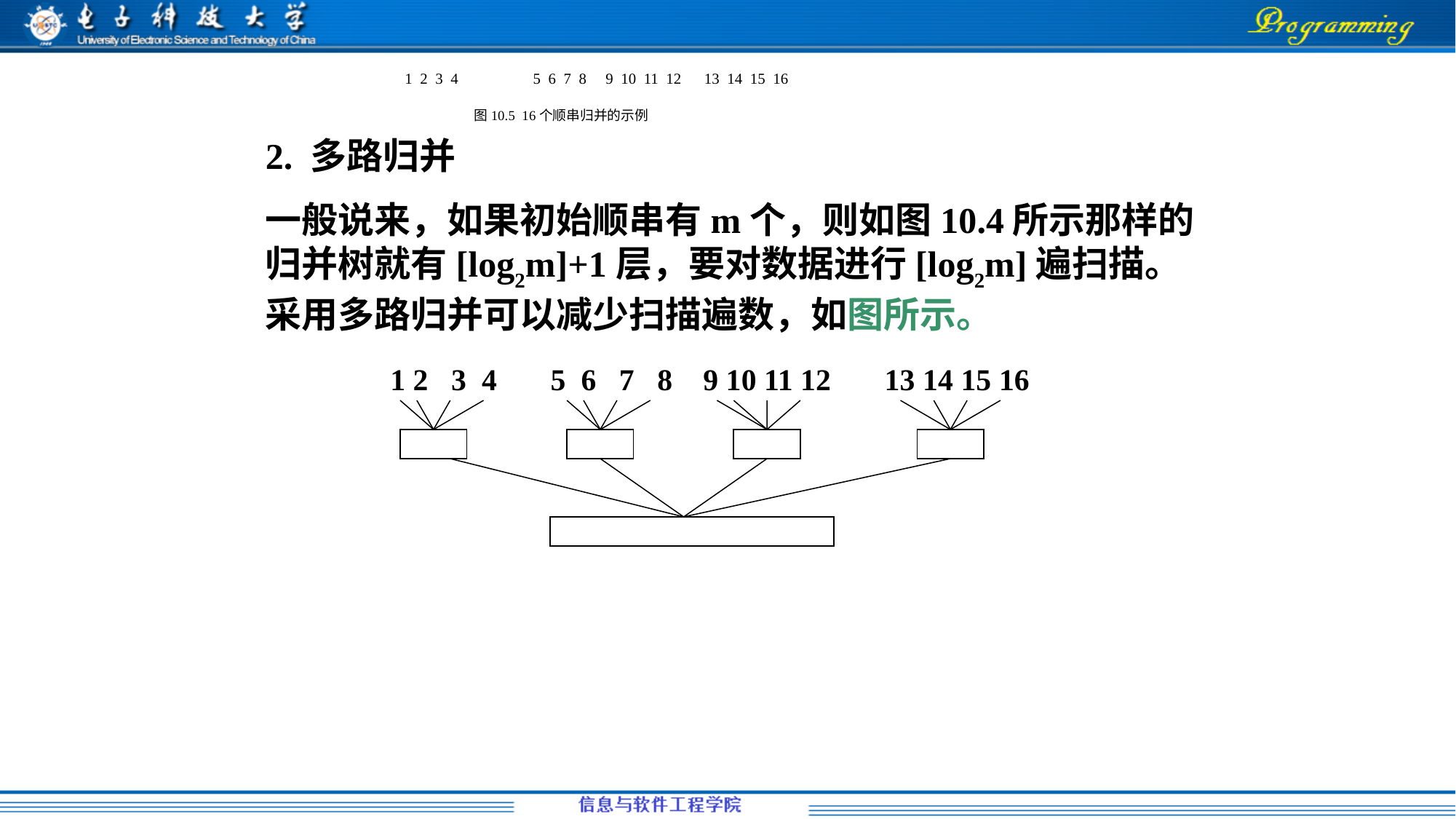

1  2  3  4	     5  6  7  8     9  10  11  12      13  14  15  16

                   图10.5  16个顺串归并的示例

2. 多路归并
一般说来，如果初始顺串有m个，则如图10.4所示那样的归并树就有[log2m]+1层，要对数据进行[log2m]遍扫描。采用多路归并可以减少扫描遍数，如图所示。
        1 2   3  4       5  6   7   8    9 10 11 12       13 14 15 16